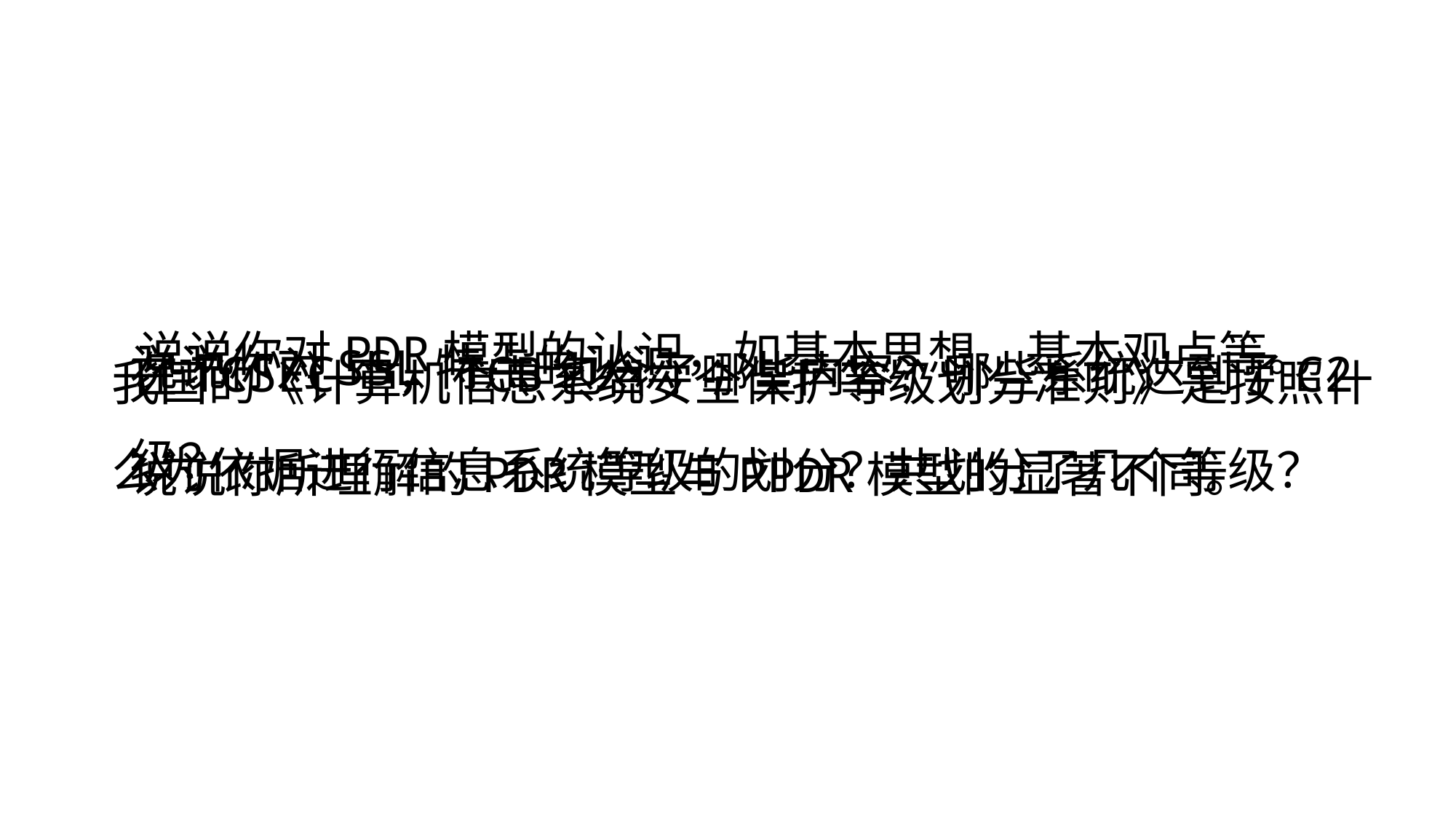

说说你对SSL特点的认识
在TCSEC中，TCB包含了哪些内容？哪些系统达到了C2级？
我国的《计算机信息系统安全保护等级划分准则》是按照什么为依据进行信息系统等级的划分？共划分了几个等级？
说说你对PDR模型的认识，如基本思想、基本观点等。
说说你所理解的PDR模型与PPDR模型的显著不同。